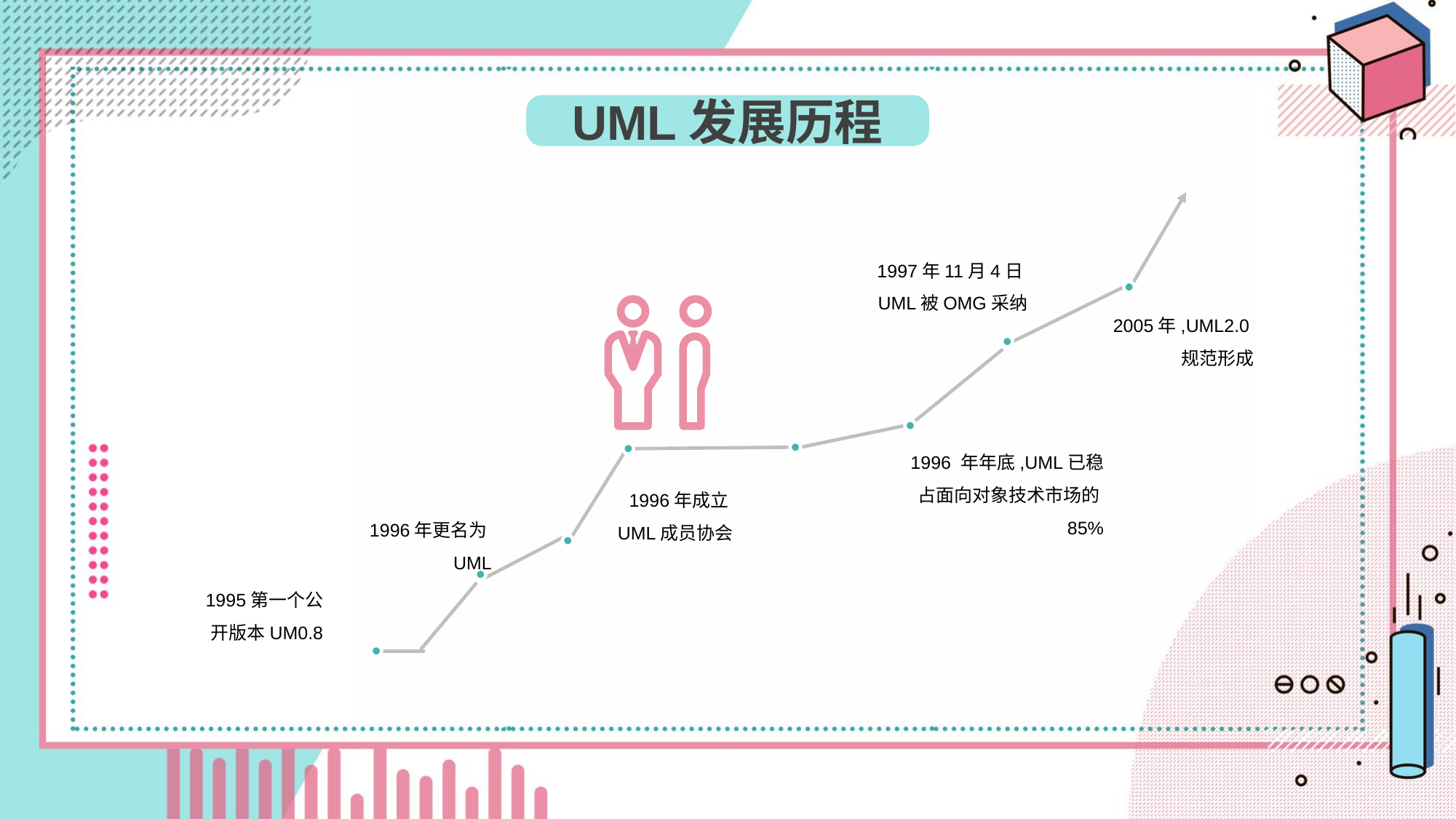

UML发展历程
1997年11月4日UML被OMG采纳

2005年,UML2.0规范形成

1996 年年底,UML已稳占面向对象技术市场的85%

1996年成立UML成员协会
1996年更名为UML

1995第一个公开版本UM0.8

PPT下载 http://www.1ppt.com/xiazai/